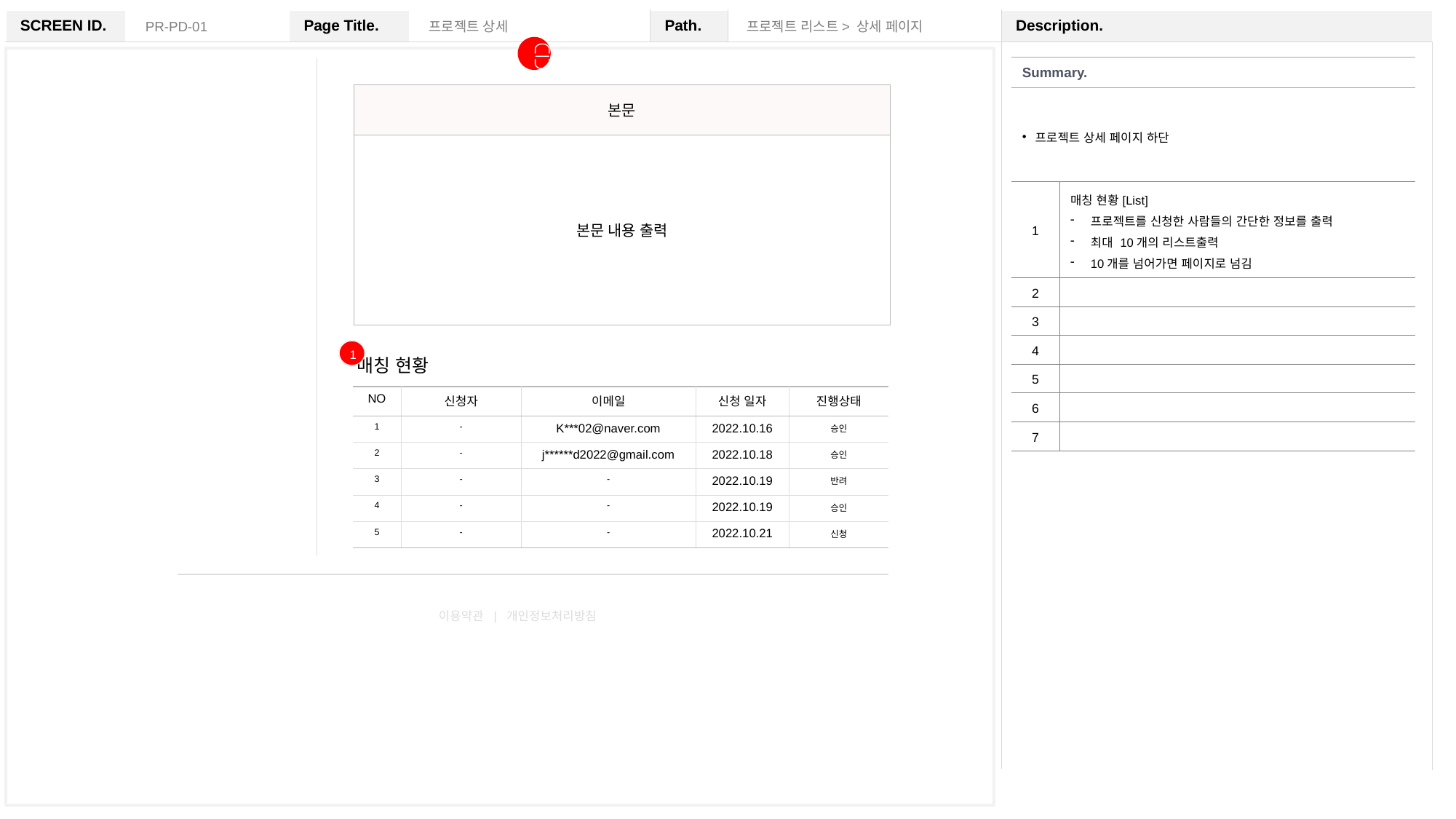

프로젝트 리스트> 상세 페이지
PR-PD-01
프로젝트 상세
⩉
| Summary. |  |
| --- | --- |
| 프로젝트 상세 페이지 하단 |  |
| 1 | 매칭 현황[List] 프로젝트를 신청한 사람들의 간단한 정보를 출력 최대 10개의 리스트출력 10개를 넘어가면 페이지로 넘김 |
| 2 |  |
| 3 |  |
| 4 |  |
| 5 |  |
| 6 |  |
| 7 |  |
| 본문 |
| --- |
| 본문 내용 출력 |
1
매칭 현황
| NO | 신청자 | 이메일 | 신청 일자 | 진행상태 |
| --- | --- | --- | --- | --- |
| 1 | - | K\*\*\*02@naver.com | 2022.10.16 | 승인 |
| 2 | - | j\*\*\*\*\*\*d2022@gmail.com | 2022.10.18 | 승인 |
| 3 | - | - | 2022.10.19 | 반려 |
| 4 | - | - | 2022.10.19 | 승인 |
| 5 | - | - | 2022.10.21 | 신청 |
이용약관  |  개인정보처리방침